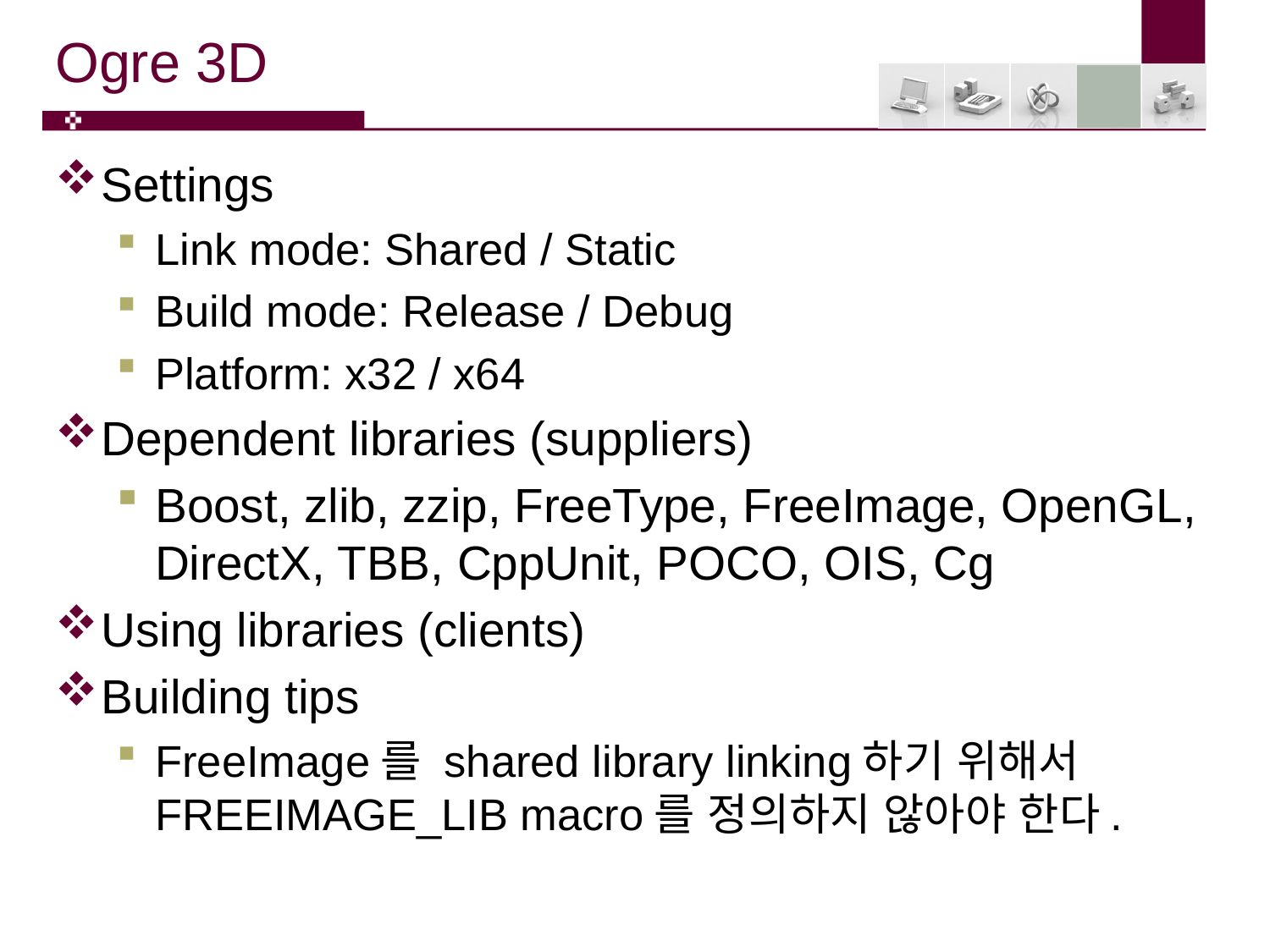

# Ogre 3D
Settings
Link mode: Shared / Static
Build mode: Release / Debug
Platform: x32 / x64
Dependent libraries (suppliers)
Boost, zlib, zzip, FreeType, FreeImage, OpenGL, DirectX, TBB, CppUnit, POCO, OIS, Cg
Using libraries (clients)
Building tips
FreeImage를 shared library linking하기 위해서 FREEIMAGE_LIB macro를 정의하지 않아야 한다.